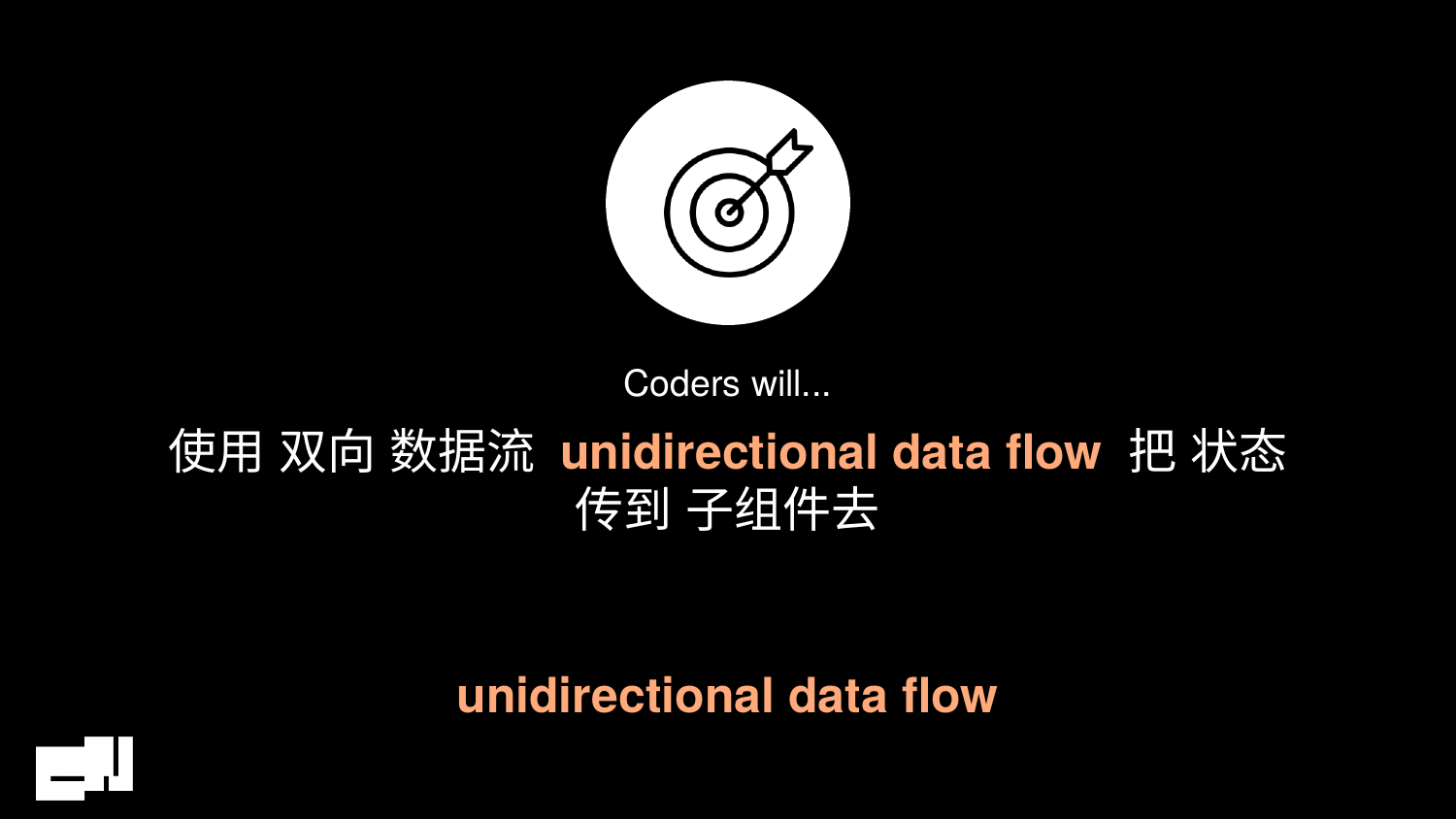

# 使用 双向 数据流 unidirectional data flow 把 状态 传到 子组件去
unidirectional data flow